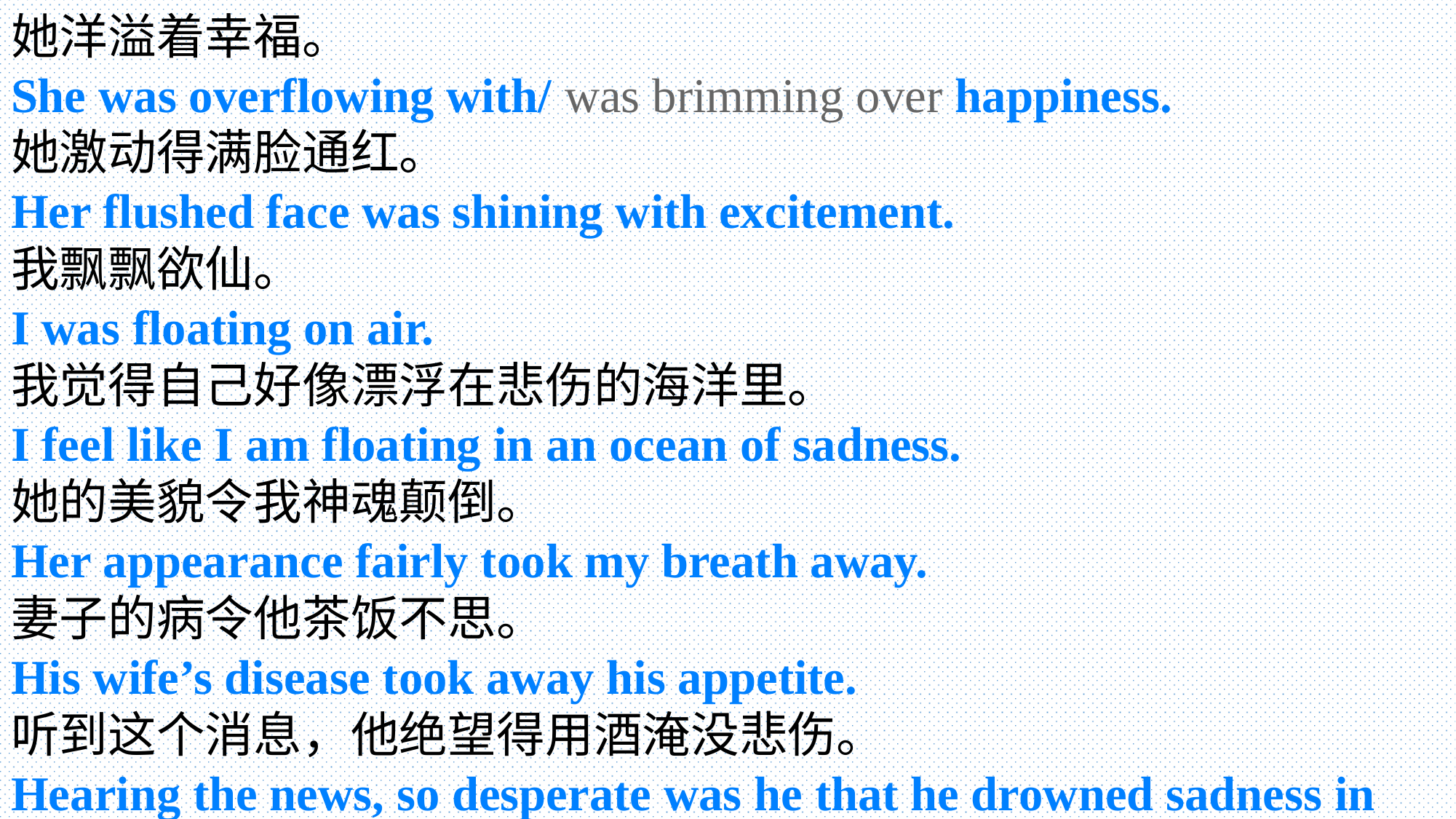

她洋溢着幸福。
She was overflowing with/ was brimming over happiness.
她激动得满脸通红。
Her flushed face was shining with excitement.
我飘飘欲仙。
I was floating on air.
我觉得自己好像漂浮在悲伤的海洋里。
I feel like I am floating in an ocean of sadness.
她的美貌令我神魂颠倒。
Her appearance fairly took my breath away.
妻子的病令他茶饭不思。
His wife’s disease took away his appetite.
听到这个消息，他绝望得用酒淹没悲伤。
Hearing the news, so desperate was he that he drowned sadness in wine.